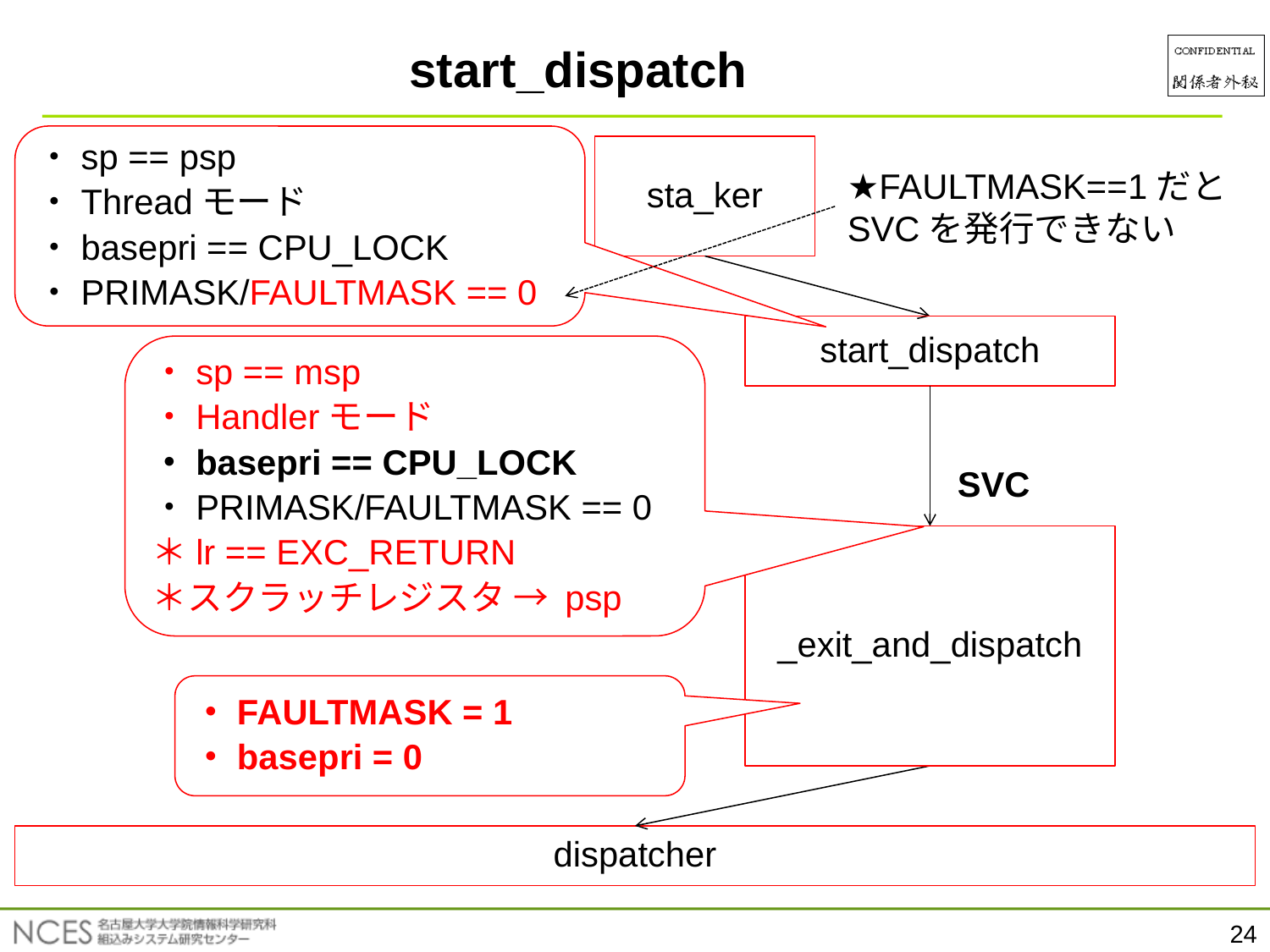

start_dispatch
・sp == psp
・Threadモード
・basepri == CPU_LOCK
・PRIMASK/FAULTMASK == 0
sta_ker
★FAULTMASK==1だとSVCを発行できない
start_dispatch
・sp == msp
・Handlerモード
・basepri == CPU_LOCK
・PRIMASK/FAULTMASK == 0
＊lr == EXC_RETURN
＊スクラッチレジスタ → psp
SVC
_exit_and_dispatch
・FAULTMASK = 1
・basepri = 0
dispatcher
24